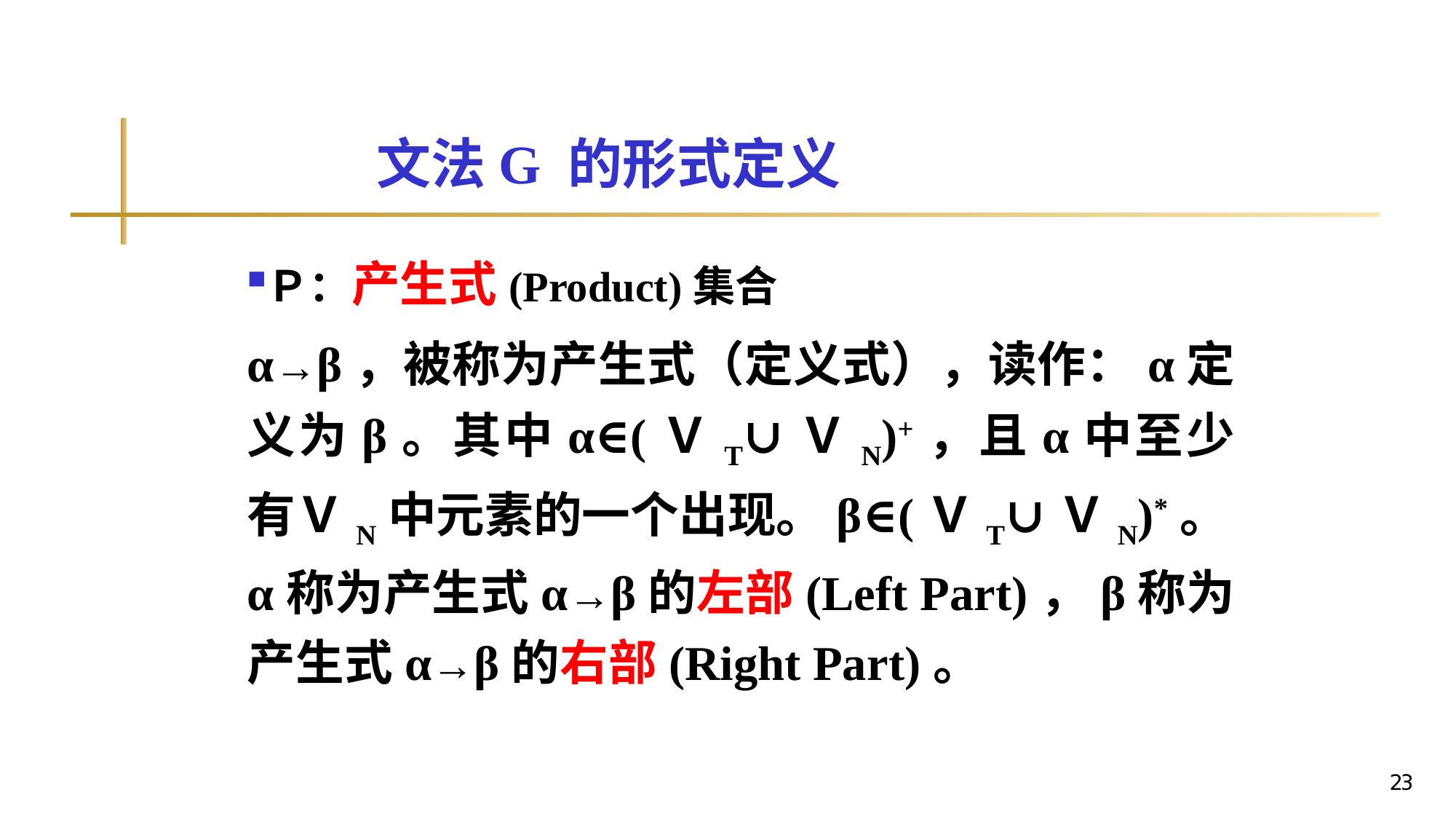

# 文法G 的形式定义
Ｐ：产生式(Product)集合
α→β，被称为产生式（定义式），读作：α定义为β。其中α∈(ＶT∪ＶN)+，且α中至少有ＶN中元素的一个出现。β∈(ＶT∪ＶN)*。α称为产生式α→β的左部(Left Part)，β称为产生式α→β的右部(Right Part)。
23